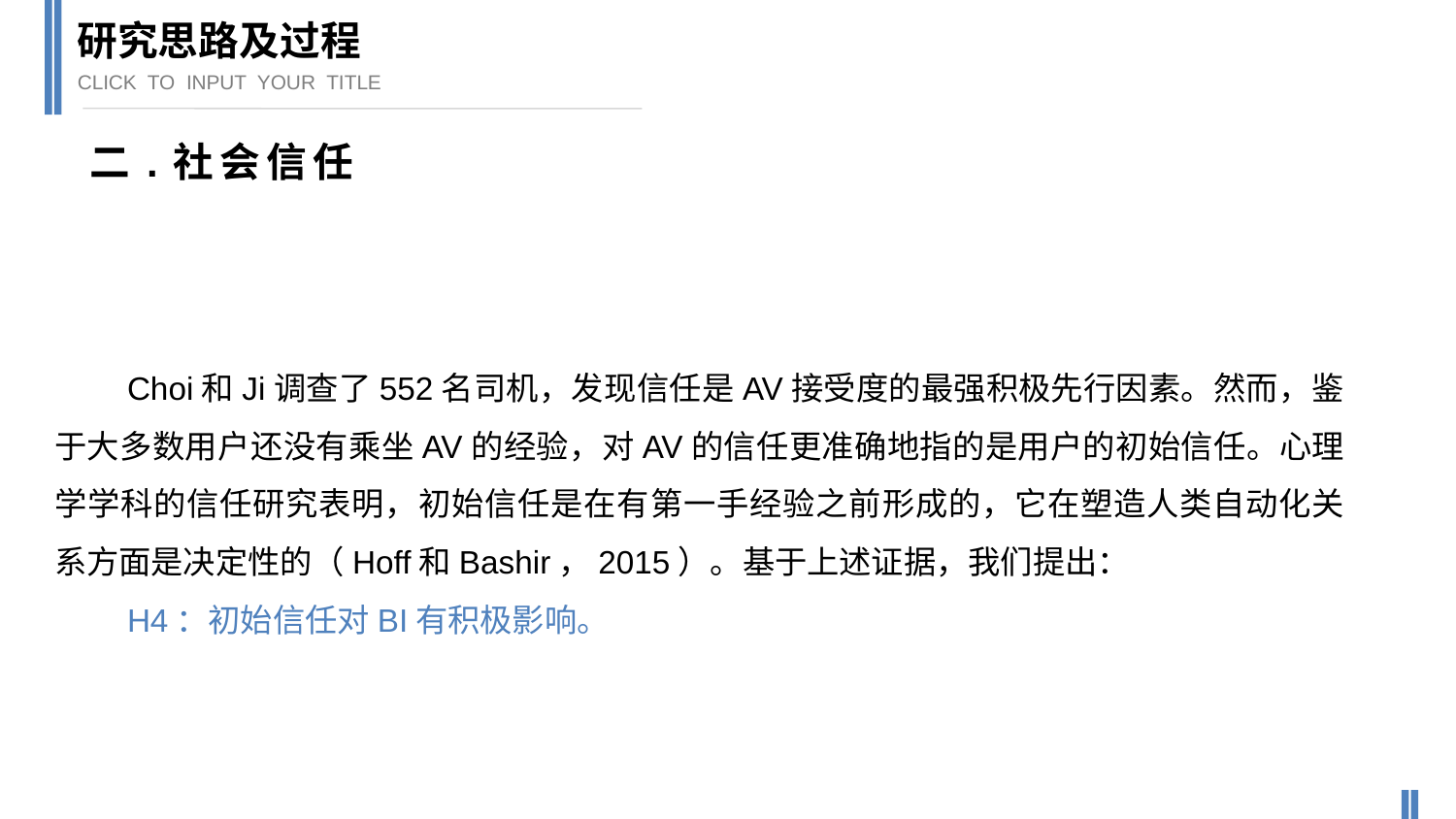

研究思路及过程
CLICK  TO  INPUT  YOUR  TITLE
二.社会信任
Choi和Ji调查了552名司机，发现信任是AV接受度的最强积极先行因素。然而，鉴于大多数用户还没有乘坐AV的经验，对AV的信任更准确地指的是用户的初始信任。心理学学科的信任研究表明，初始信任是在有第一手经验之前形成的，它在塑造人类自动化关系方面是决定性的（Hoff和Bashir，2015）。基于上述证据，我们提出：
H4：初始信任对BI有积极影响。